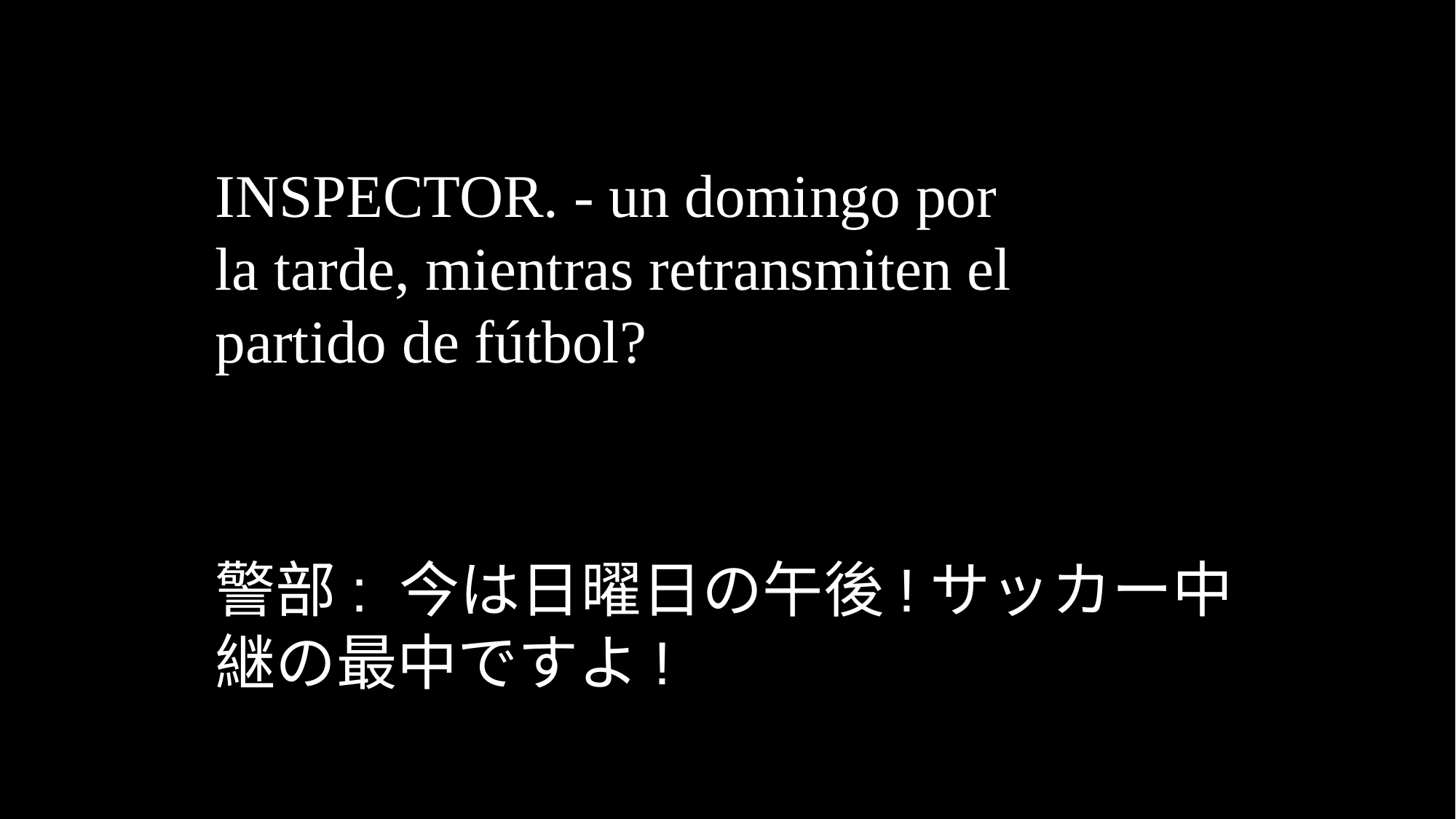

INSPECTOR. - un domingo por la tarde, mientras retransmiten el partido de fútbol?

警部: 今は日曜日の午後!サッカー中継の最中ですよ!